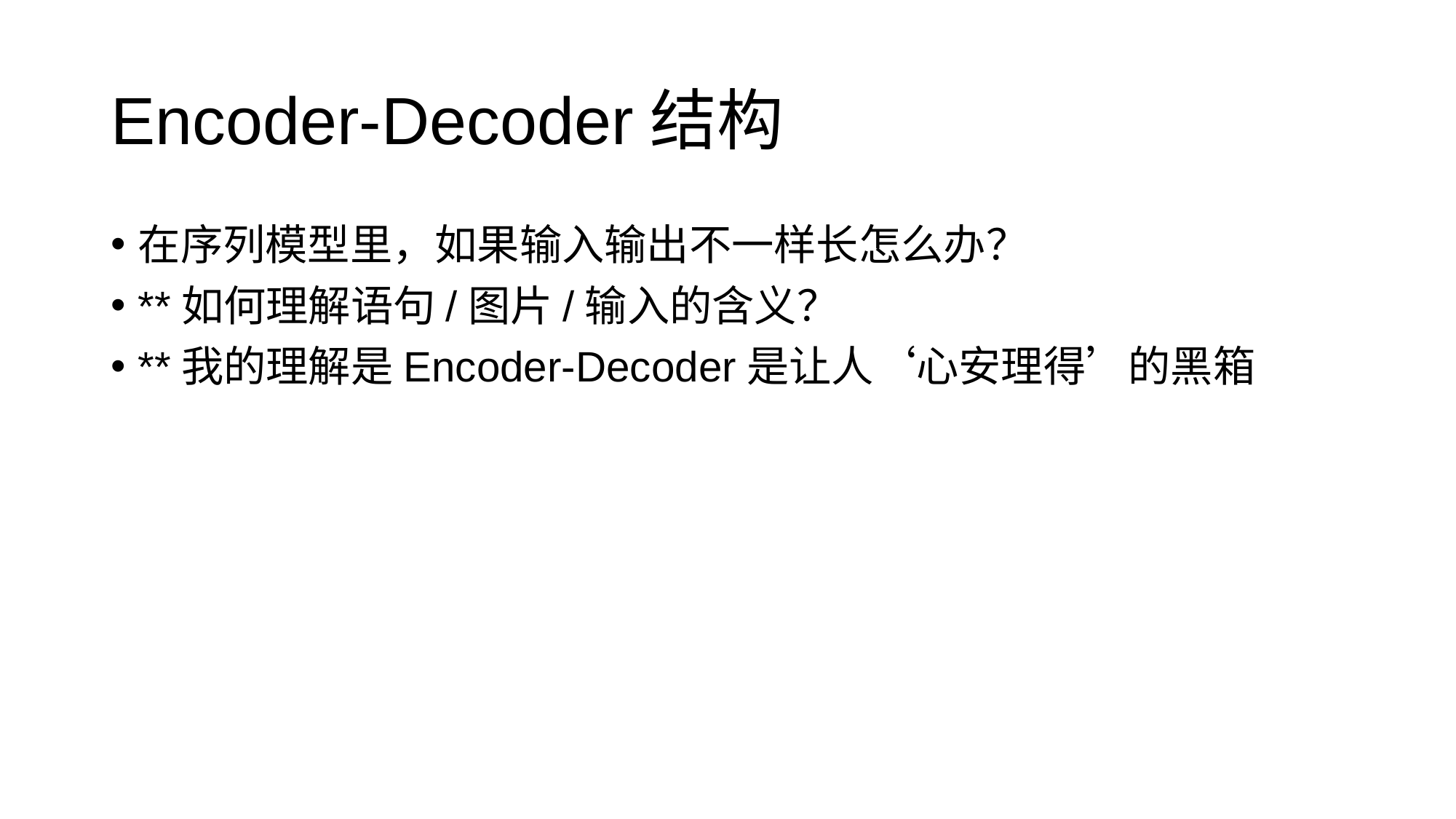

# Encoder-Decoder结构
在序列模型里，如果输入输出不一样长怎么办？
**如何理解语句/图片/输入的含义？
**我的理解是Encoder-Decoder是让人‘心安理得’的黑箱